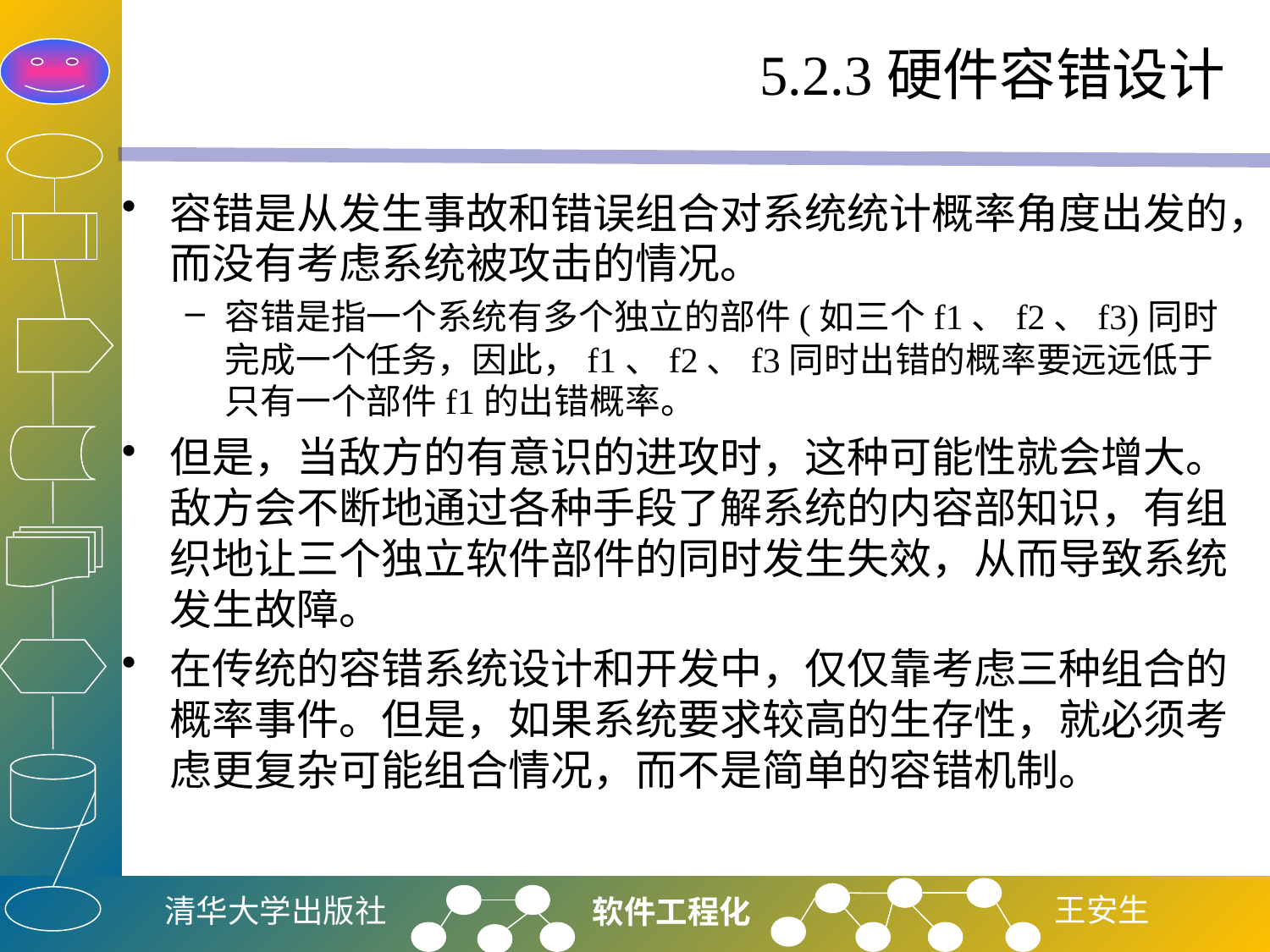

# 5.2.3硬件容错设计
容错是从发生事故和错误组合对系统统计概率角度出发的，而没有考虑系统被攻击的情况。
容错是指一个系统有多个独立的部件(如三个f1、f2、f3)同时完成一个任务，因此，f1、f2、f3同时出错的概率要远远低于只有一个部件f1的出错概率。
但是，当敌方的有意识的进攻时，这种可能性就会增大。敌方会不断地通过各种手段了解系统的内容部知识，有组织地让三个独立软件部件的同时发生失效，从而导致系统发生故障。
在传统的容错系统设计和开发中，仅仅靠考虑三种组合的概率事件。但是，如果系统要求较高的生存性，就必须考虑更复杂可能组合情况，而不是简单的容错机制。